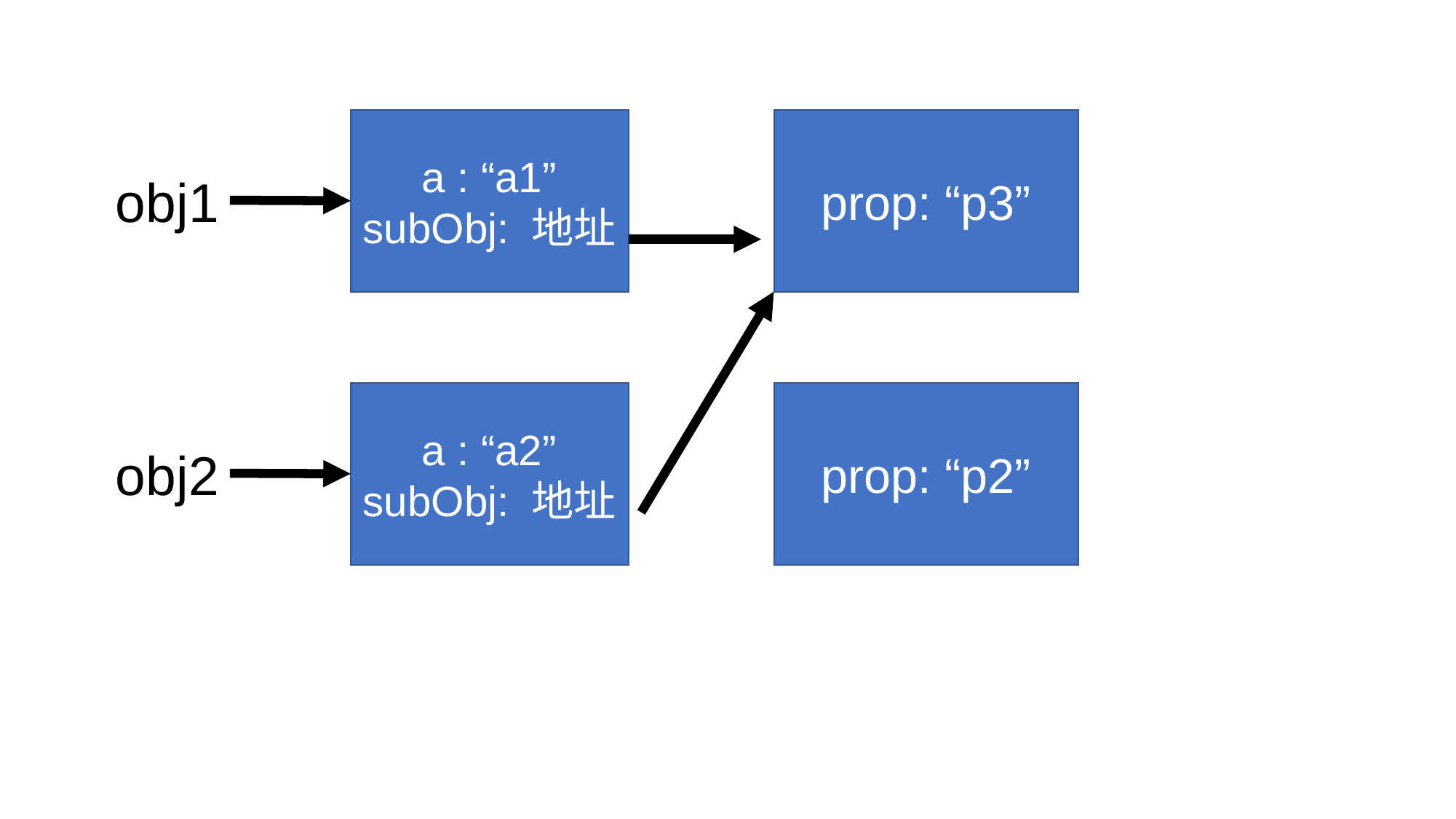

a : “a1”
subObj: 地址
prop: “p3”
obj1
a : “a2”
subObj: 地址
prop: “p2”
obj2